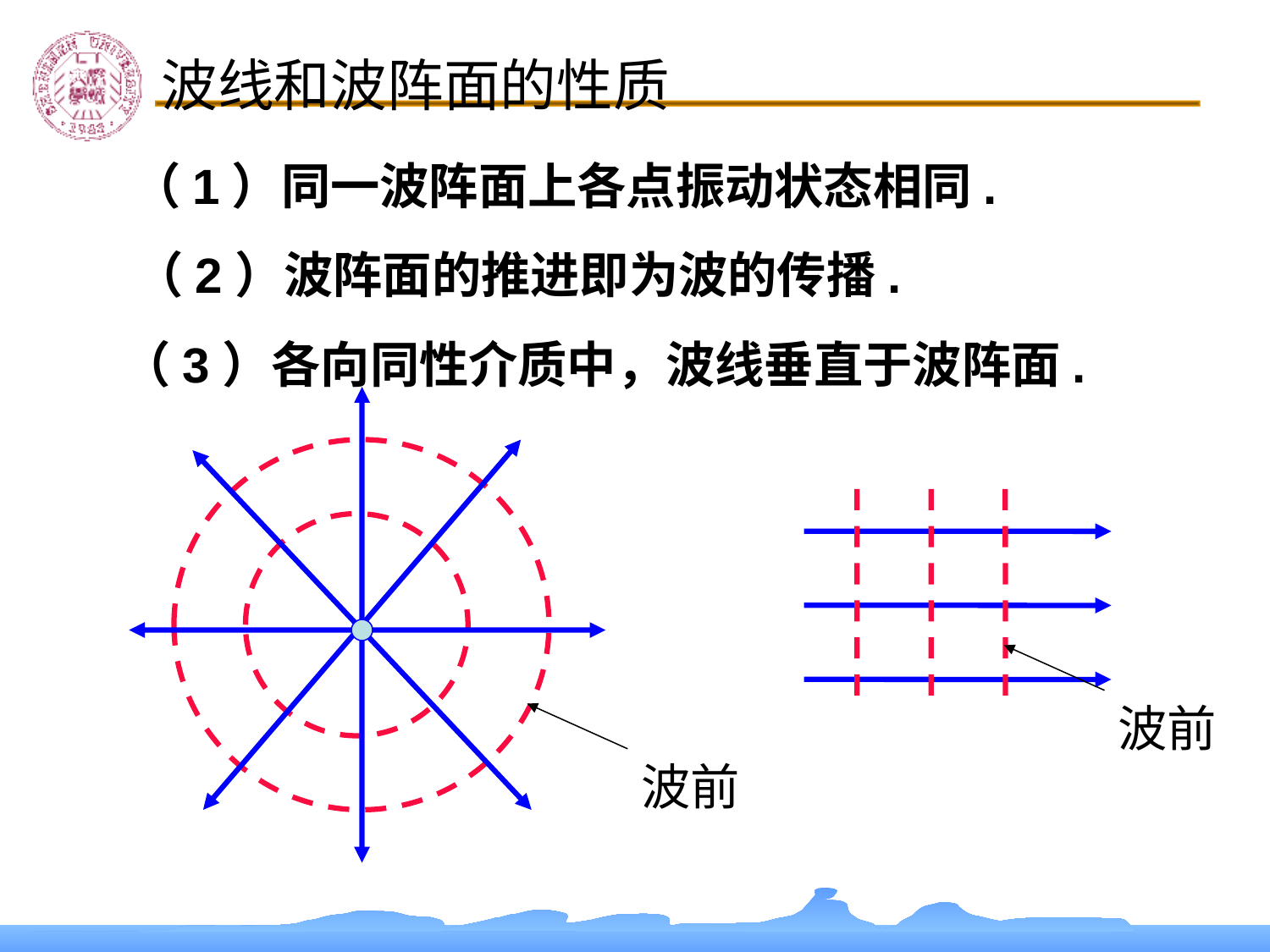

波线和波阵面的性质
（1）同一波阵面上各点振动状态相同.
（2）波阵面的推进即为波的传播.
（3）各向同性介质中，波线垂直于波阵面.

波前

波前